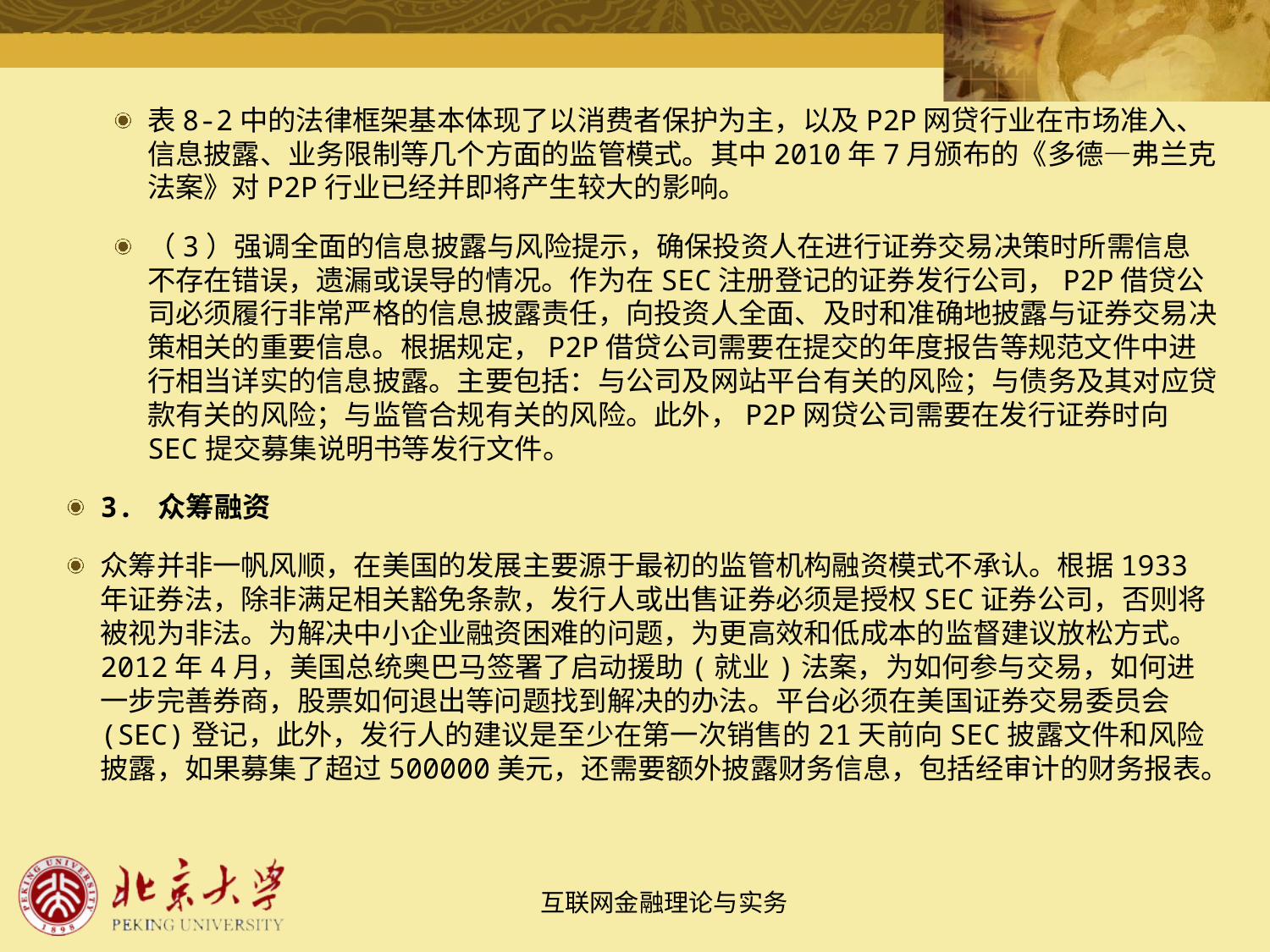

表8-2中的法律框架基本体现了以消费者保护为主，以及P2P网贷行业在市场准入、信息披露、业务限制等几个方面的监管模式。其中2010年7月颁布的《多德—弗兰克法案》对P2P行业已经并即将产生较大的影响。
（3）强调全面的信息披露与风险提示，确保投资人在进行证券交易决策时所需信息不存在错误，遗漏或误导的情况。作为在SEC注册登记的证券发行公司，P2P借贷公司必须履行非常严格的信息披露责任，向投资人全面、及时和准确地披露与证券交易决策相关的重要信息。根据规定，P2P借贷公司需要在提交的年度报告等规范文件中进行相当详实的信息披露。主要包括：与公司及网站平台有关的风险；与债务及其对应贷款有关的风险；与监管合规有关的风险。此外，P2P网贷公司需要在发行证券时向SEC提交募集说明书等发行文件。
3. 众筹融资
众筹并非一帆风顺，在美国的发展主要源于最初的监管机构融资模式不承认。根据1933年证券法，除非满足相关豁免条款，发行人或出售证券必须是授权SEC证券公司，否则将被视为非法。为解决中小企业融资困难的问题，为更高效和低成本的监督建议放松方式。2012年4月，美国总统奥巴马签署了启动援助(就业)法案，为如何参与交易，如何进一步完善券商，股票如何退出等问题找到解决的办法。平台必须在美国证券交易委员会(SEC)登记，此外，发行人的建议是至少在第一次销售的21天前向SEC披露文件和风险披露，如果募集了超过500000美元，还需要额外披露财务信息，包括经审计的财务报表。